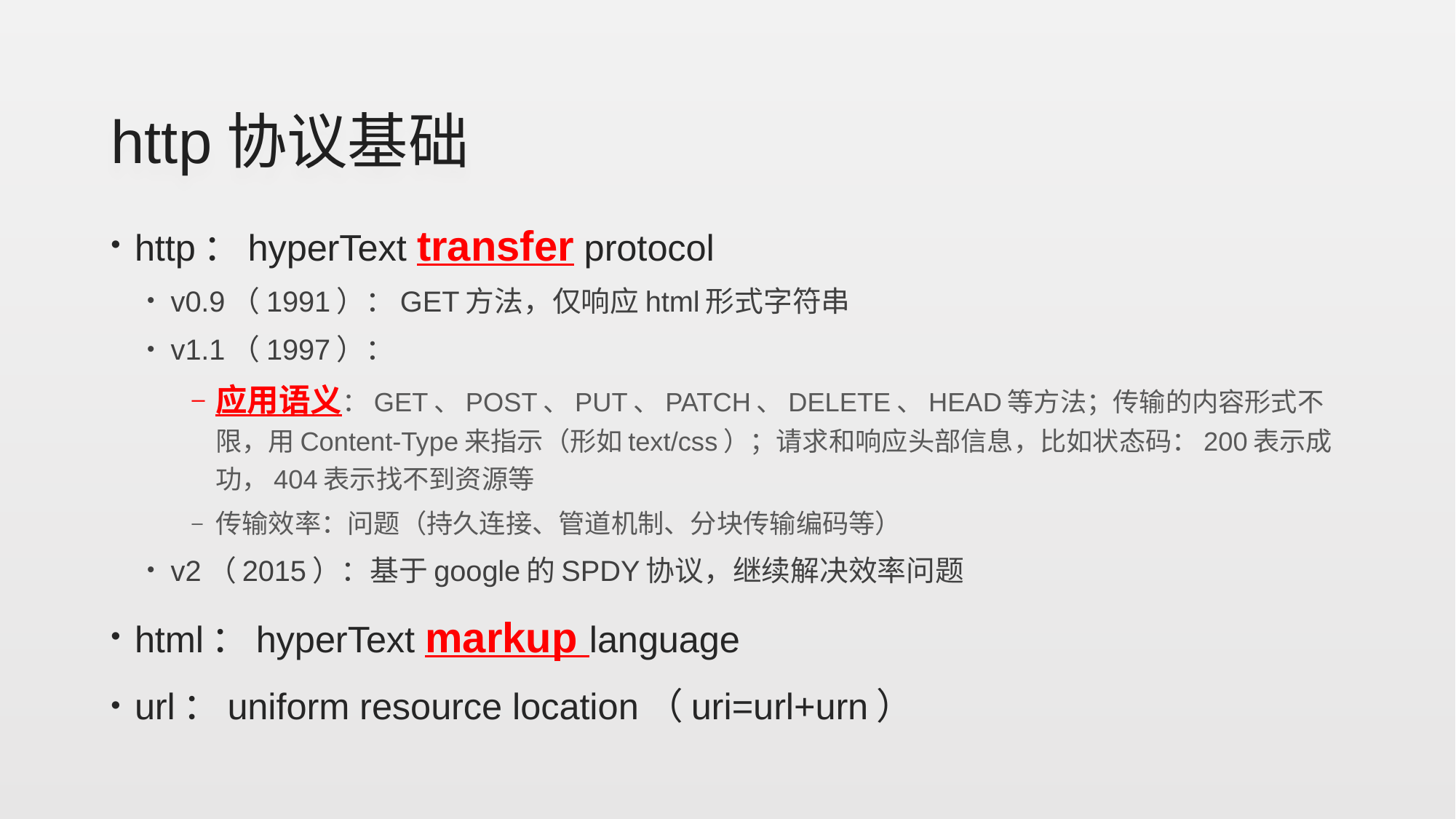

# http协议基础
http：hyperText transfer protocol
v0.9（1991）：GET方法，仅响应html形式字符串
v1.1（1997）：
应用语义：GET、POST、PUT、PATCH、DELETE、HEAD等方法；传输的内容形式不限，用Content-Type来指示（形如text/css）；请求和响应头部信息，比如状态码：200表示成功，404表示找不到资源等
传输效率：问题（持久连接、管道机制、分块传输编码等）
v2（2015）：基于google的SPDY协议，继续解决效率问题
html：hyperText markup language
url：uniform resource location（uri=url+urn）